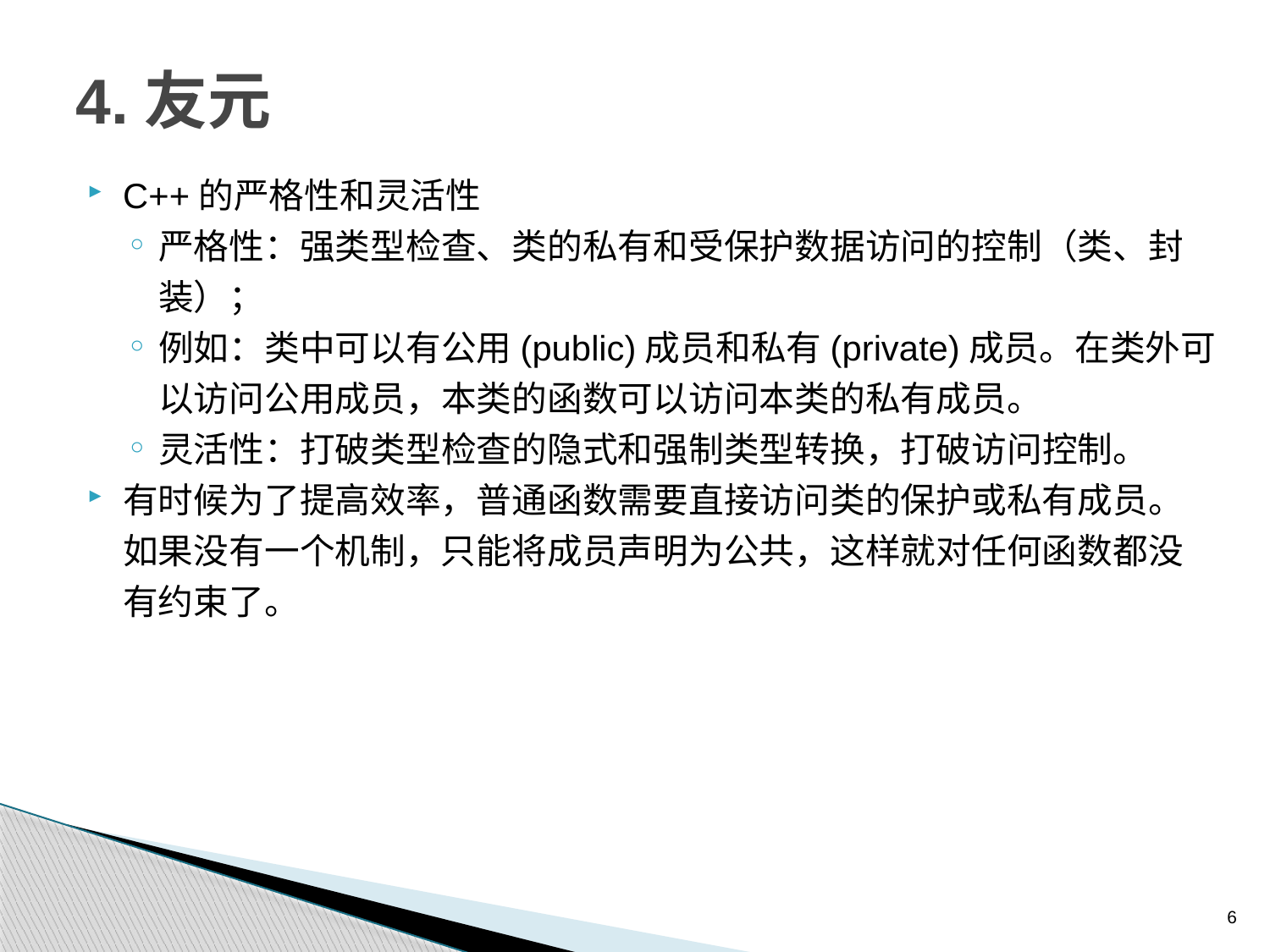

# 4.友元
C++的严格性和灵活性
严格性：强类型检查、类的私有和受保护数据访问的控制（类、封装）；
例如：类中可以有公用(public)成员和私有(private)成员。在类外可以访问公用成员，本类的函数可以访问本类的私有成员。
灵活性：打破类型检查的隐式和强制类型转换，打破访问控制。
有时候为了提高效率，普通函数需要直接访问类的保护或私有成员。如果没有一个机制，只能将成员声明为公共，这样就对任何函数都没有约束了。

6